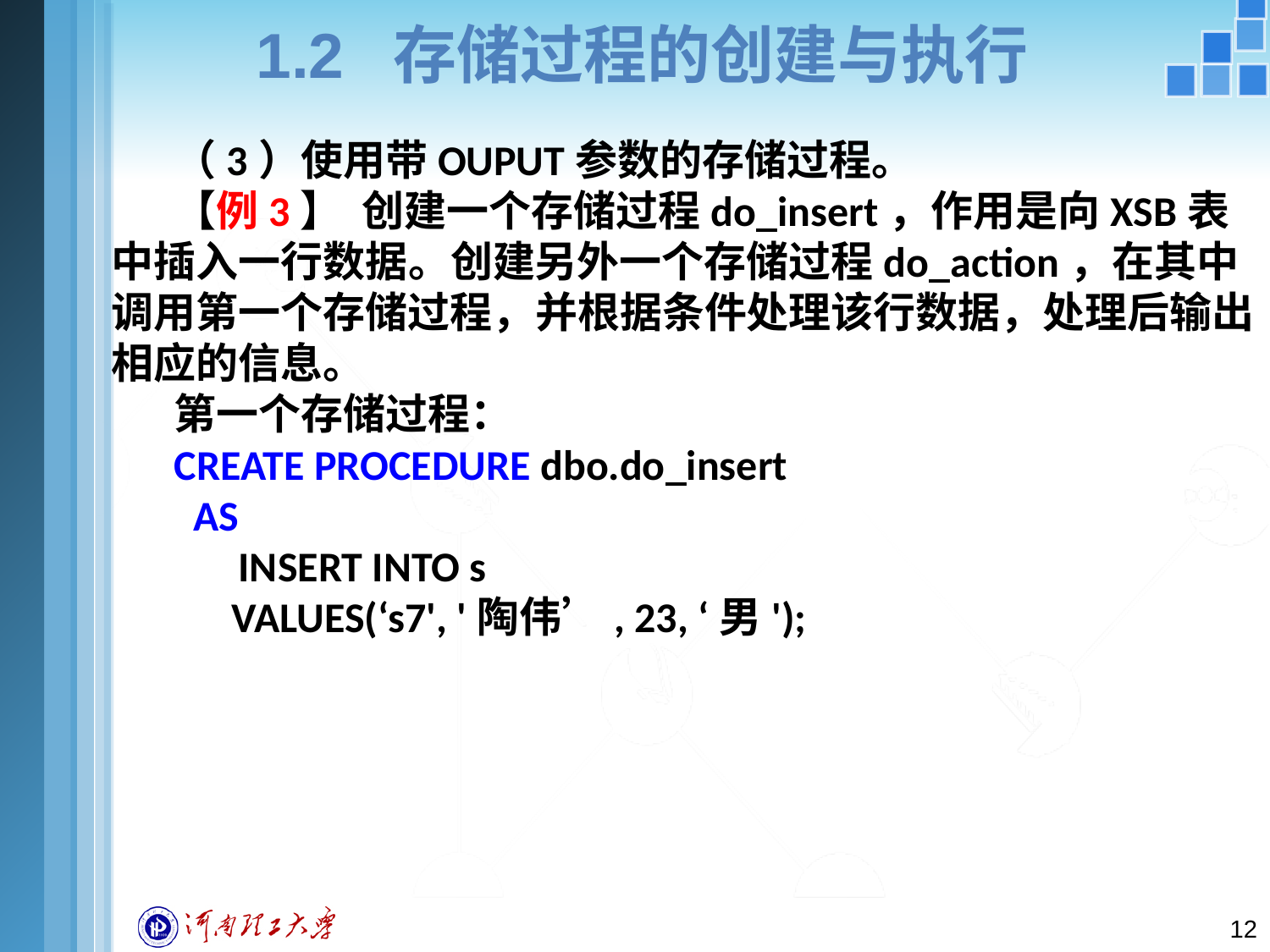

# 1.2  存储过程的创建与执行
（3）使用带OUPUT参数的存储过程。
【例3】  创建一个存储过程do_insert，作用是向XSB表中插入一行数据。创建另外一个存储过程do_action，在其中调用第一个存储过程，并根据条件处理该行数据，处理后输出相应的信息。
第一个存储过程：
CREATE PROCEDURE dbo.do_insert
  AS
	INSERT INTO s
      VALUES(‘s7', '陶伟’, 23, ‘男');